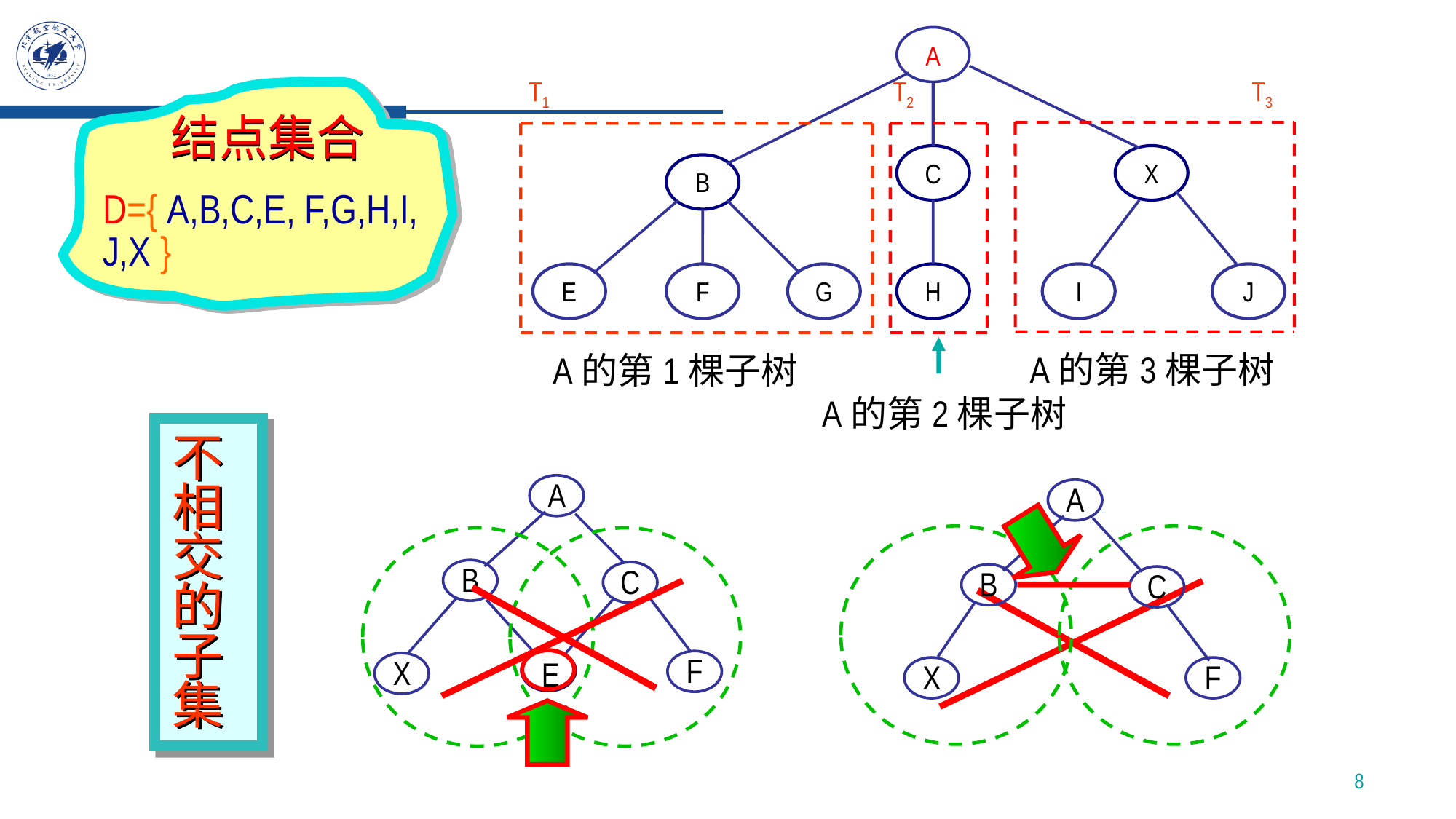

A

C
X
B

E
F
G
H
I
J
T1

A的第1棵子树
T2

A的第2棵子树
T3

A的第3棵子树

结点集合
D={ A,B,C,E, F,G,H,I, J,X }

不
相
交
的
子
集
A

B

C

F

X

E

A

B

C

X

F

8